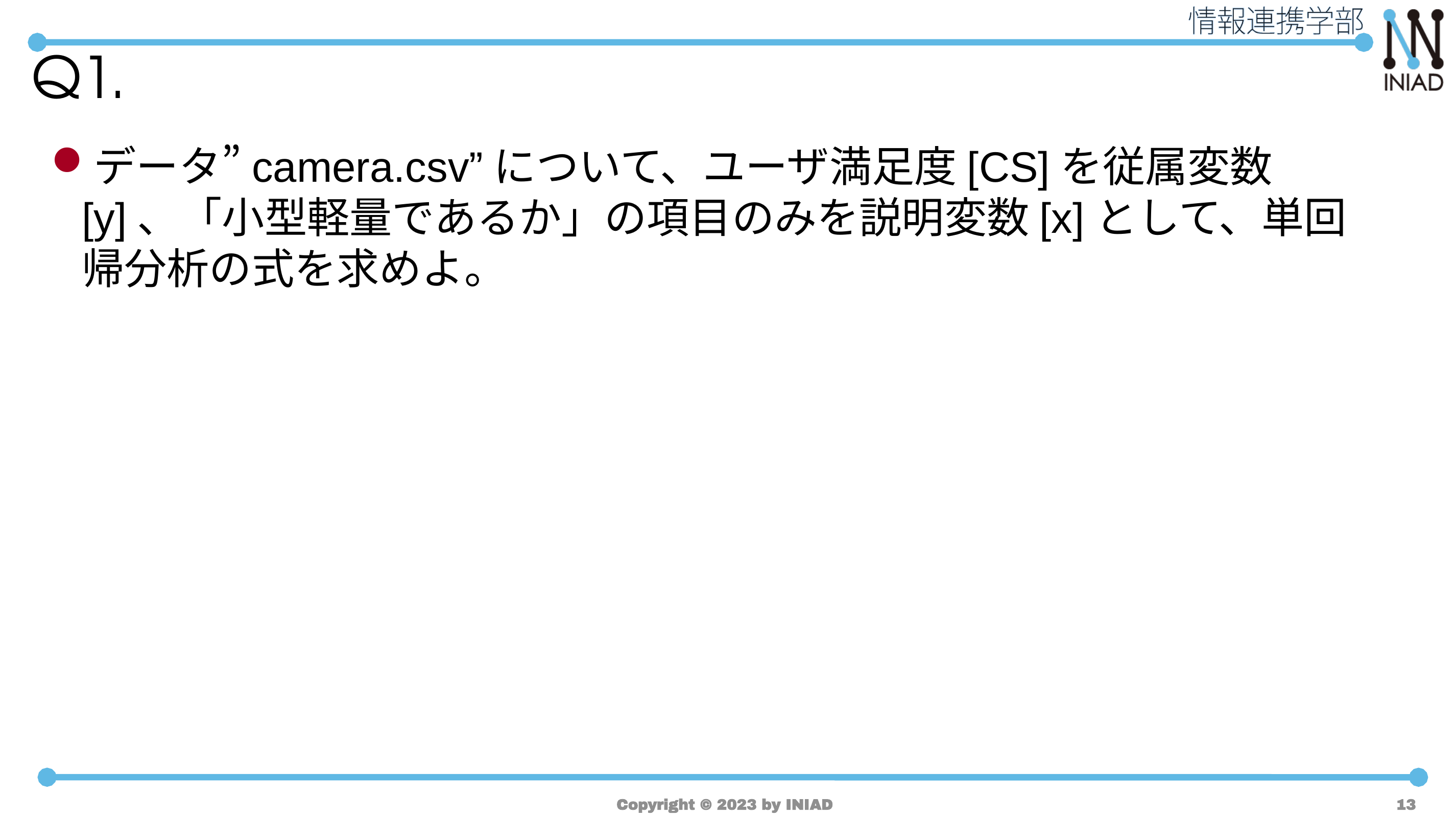

# Q1.
データ”camera.csv”について、ユーザ満足度[CS]を従属変数[y]、「小型軽量であるか」の項目のみを説明変数[x]として、単回帰分析の式を求めよ。
Copyright © 2023 by INIAD
13